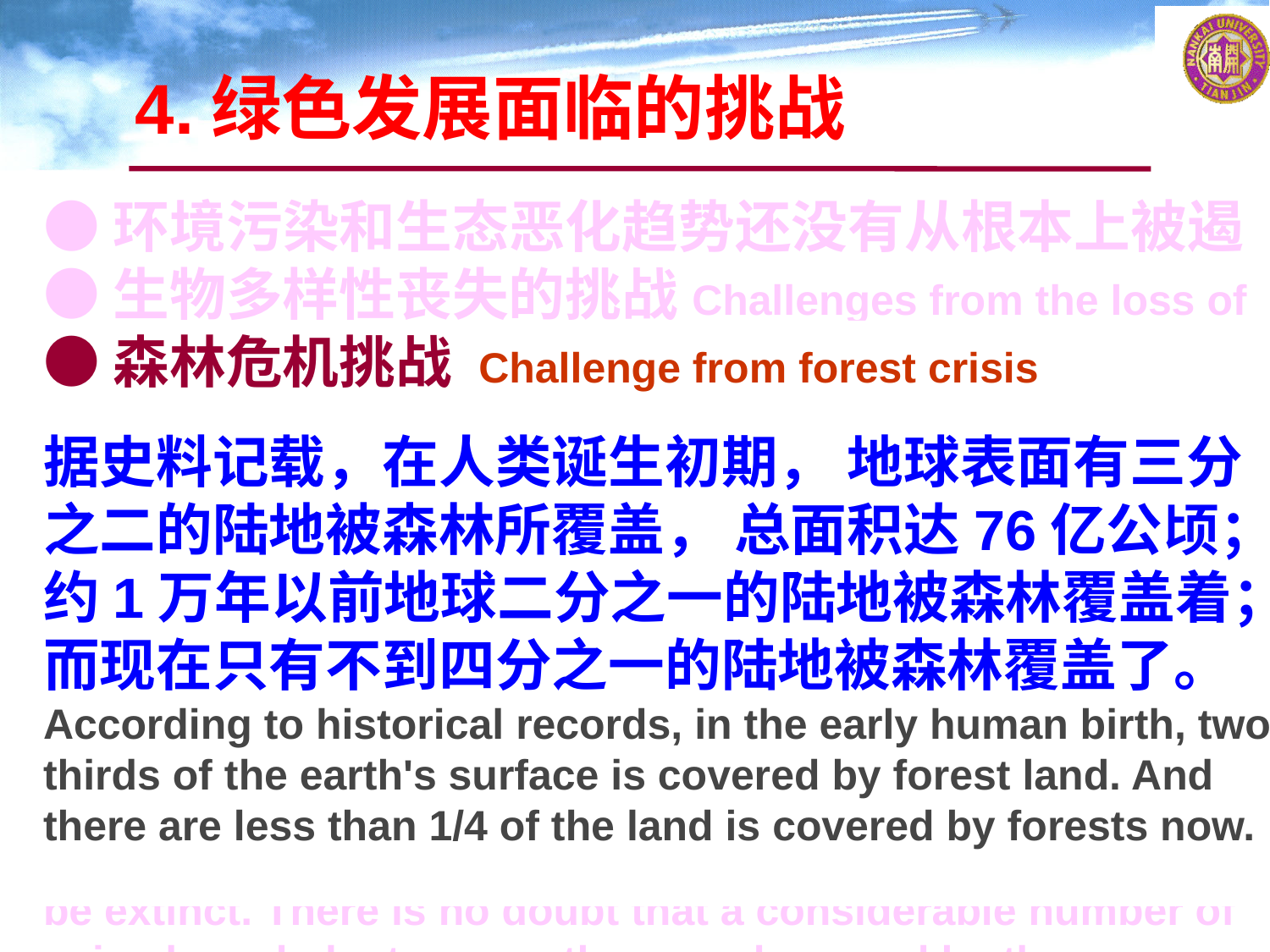

4.绿色发展面临的挑战
●环境污染和生态恶化趋势还没有从根本上被遏制
The trend of environmental pollution and ecological deterioration has not been fundamentally curbed!
我国的环境形势依然严峻，表现在环境质量差，如雾霾、水体富营养化、地下水污染、城市黑臭水体等问题；再如局部地区生态破坏和环境风险问题依然严重，由于产业布局不合理，大量的重化工企业沿河、沿湖、沿江的布局仍然带来比较高的环境风险。 China's environmental situation is still grim. Environmental quality problems, such as haze problems, water eutrophication problems, groundwater pollution problems, urban black water problems and so on. Ecological damage in some areas are still serious. As the industrial layout is unreasonable, a large number of heavy chemical companies are located along the river, along the lake, along the river that pose a higher environmental risk.

●生物多样性丧失的挑战Challenges from the loss of biodiversity
许多野生动物因“皮可穿、毛可用、肉可食、器官可入药”而遭灭顶之灾。象牙、犀牛角、虎皮、熊胆、海龟蛋、海豹油、藏羚绒…地球每小时就有3种生物灭绝!
Many wild animals are destroyed by “wearable fur, edible meat, medicinal organs”.  Ivory, tiger skin, bear bile… The United Nations Biodiversity Congress has estimated the rate of species extinction saying that 3 creatures per hour would be extinct. There is no doubt that a considerable number of animals and plants on earth are endangered by the presence of human.

●森林危机挑战 Challenge from forest crisis
据史料记载，在人类诞生初期， 地球表面有三分之二的陆地被森林所覆盖， 总面积达76亿公顷；约1万年以前地球二分之一的陆地被森林覆盖着；而现在只有不到四分之一的陆地被森林覆盖了。
According to historical records, in the early human birth, two thirds of the earth's surface is covered by forest land. And there are less than 1/4 of the land is covered by forests now.